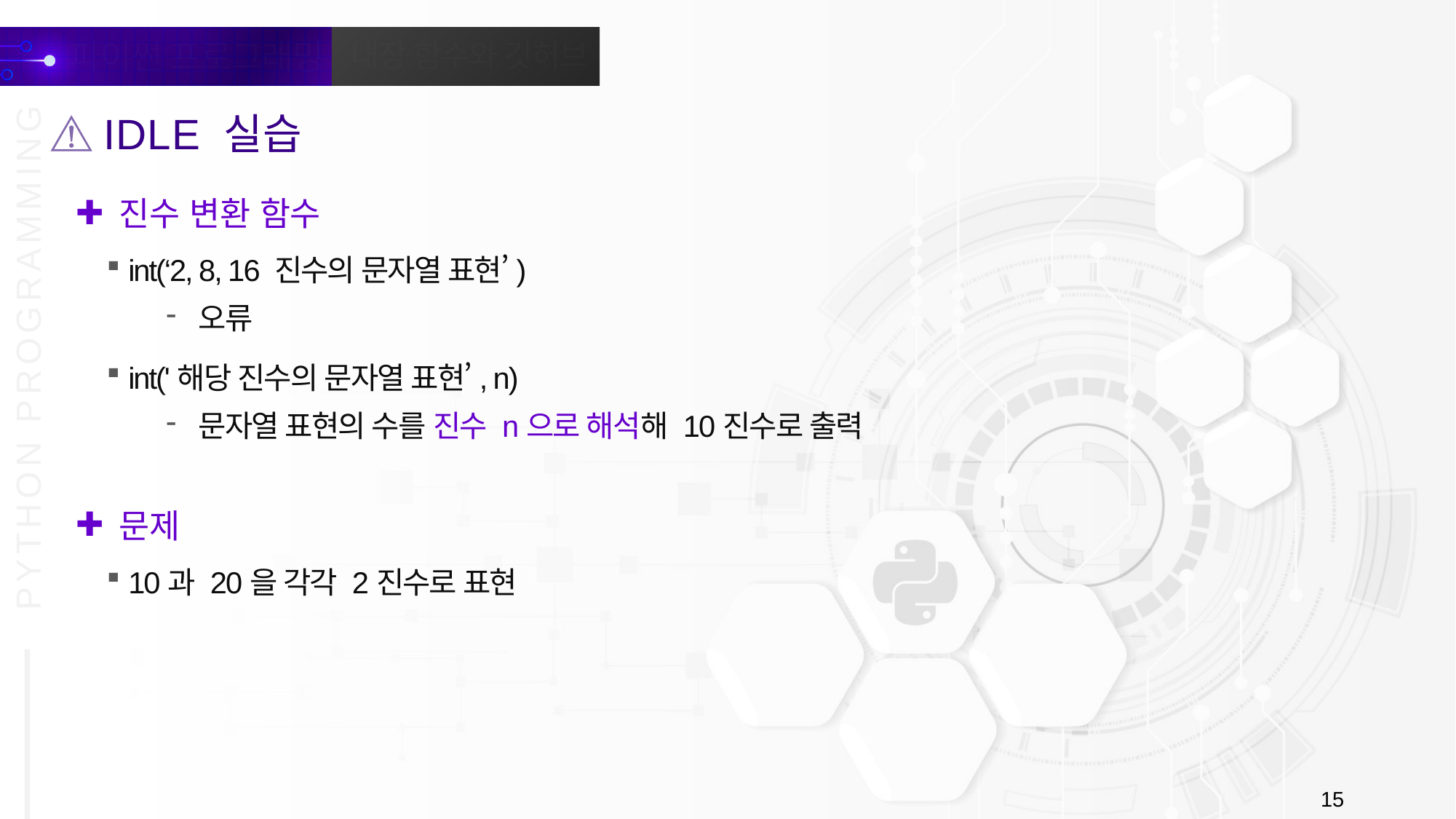

IDLE 실습
진수 변환 함수
int(‘2, 8, 16 진수의 문자열 표현’)
오류
int('해당 진수의 문자열 표현’, n)
문자열 표현의 수를 진수 n으로 해석해 10진수로 출력
문제
10과 20을 각각 2진수로 표현
15